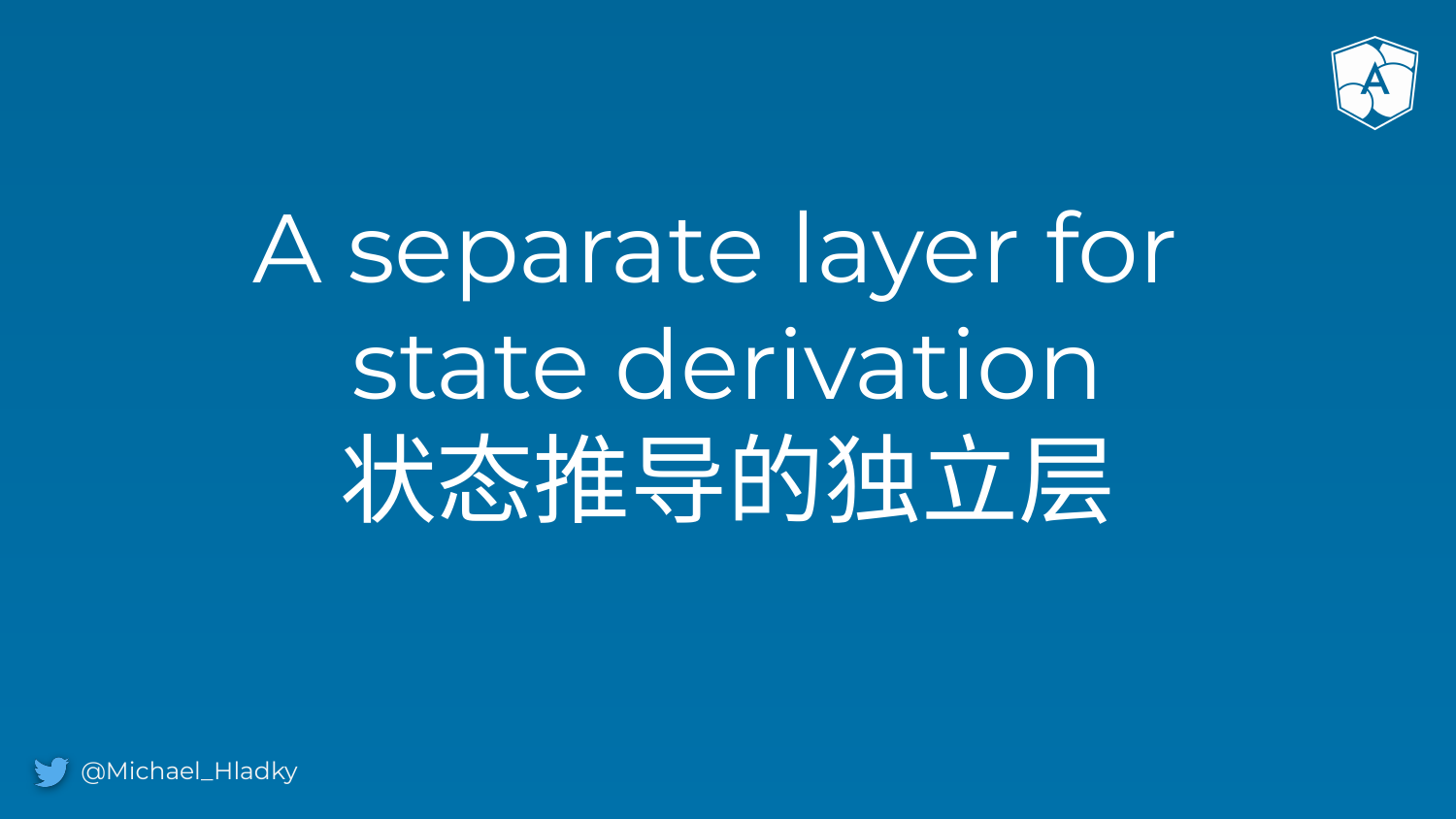

# A separate layer for state derivation
状态推导的独立层